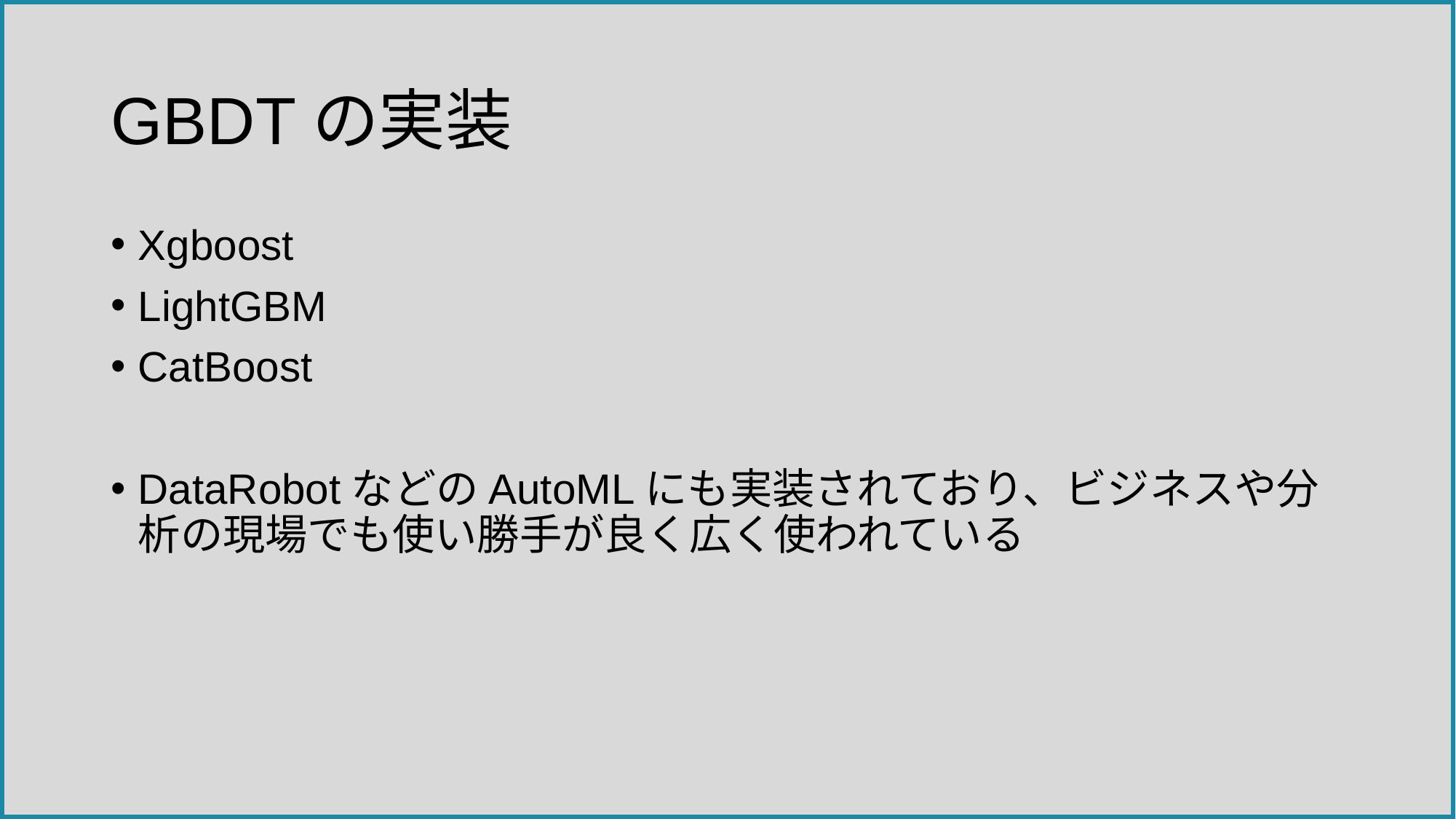

# GBDTの実装
Xgboost
LightGBM
CatBoost

DataRobotなどのAutoMLにも実装されており、ビジネスや分析の現場でも使い勝手が良く広く使われている